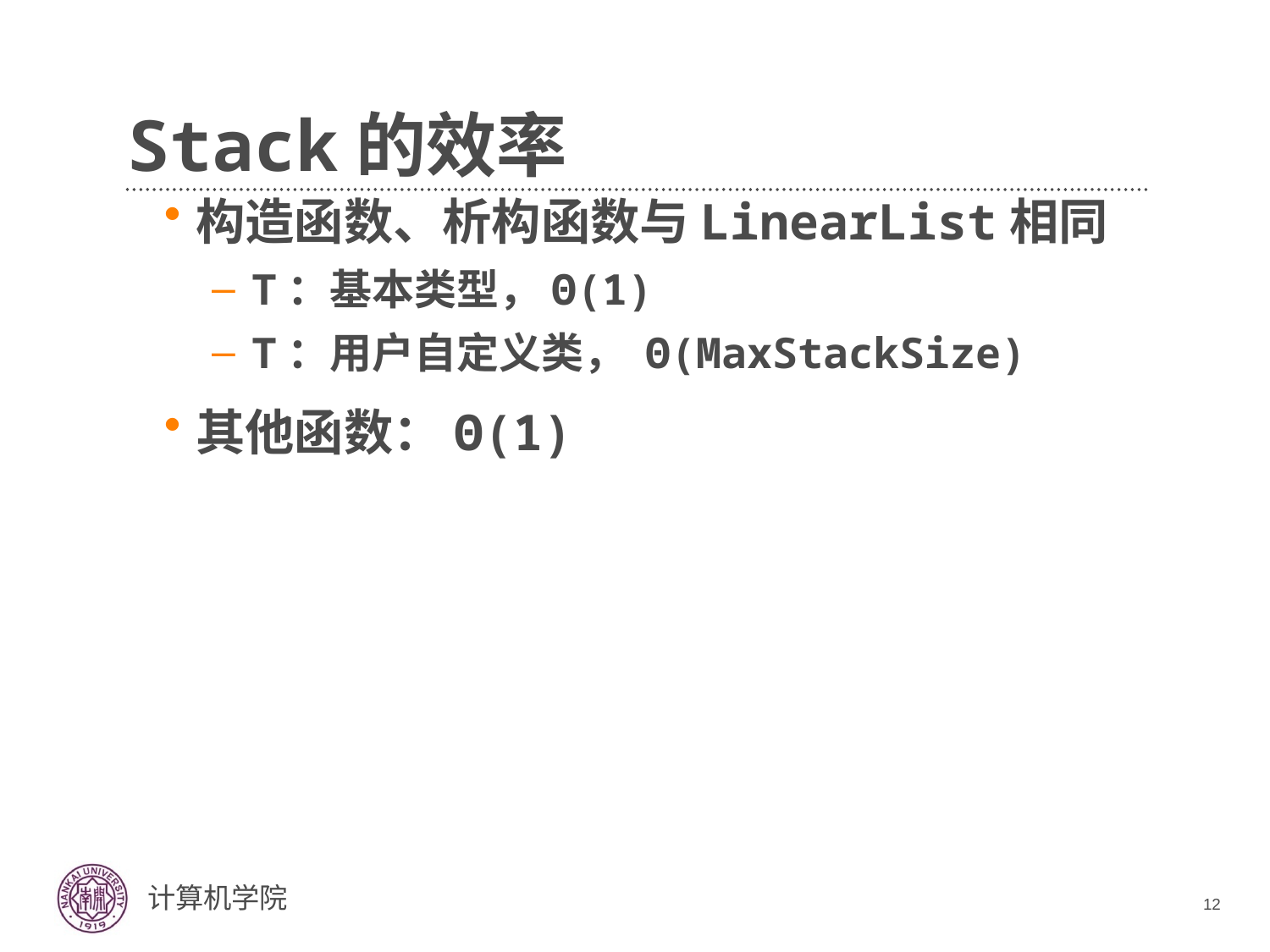

# Stack的效率
构造函数、析构函数与LinearList相同
T：基本类型，Θ(1)
T：用户自定义类， Θ(MaxStackSize)
其他函数：Θ(1)
12